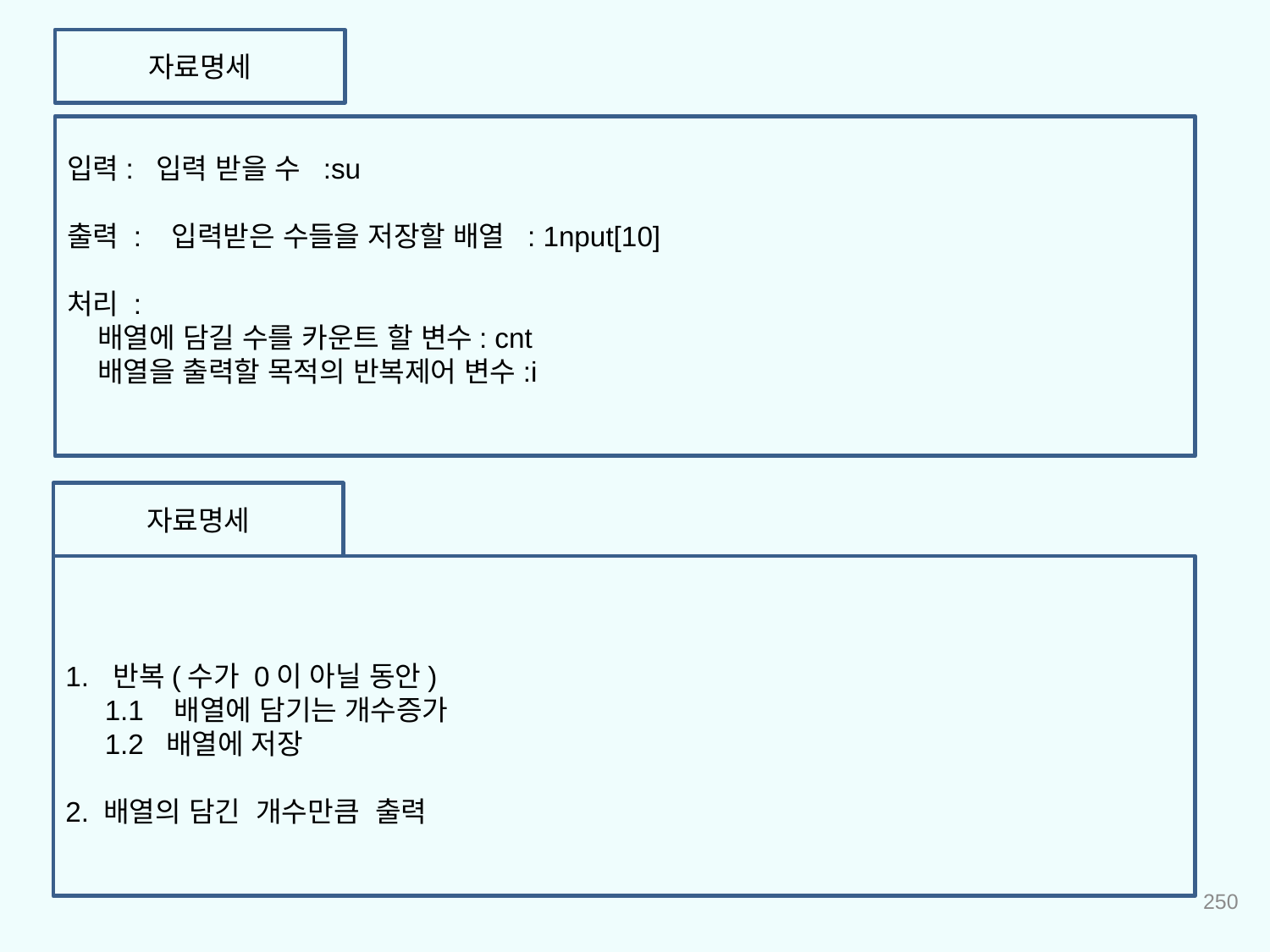

자료명세
입력:  입력 받을 수  :su

출력 :   입력받은 수들을 저장할 배열  : 1nput[10]

처리 :
   배열에 담길 수를 카운트 할 변수: cnt
   배열을 출력할 목적의 반복제어 변수:i

자료명세

반복(수가 0이 아닐 동안)
     1.1   배열에 담기는 개수증가
     1.2  배열에 저장

2. 배열의 담긴  개수만큼  출력
250